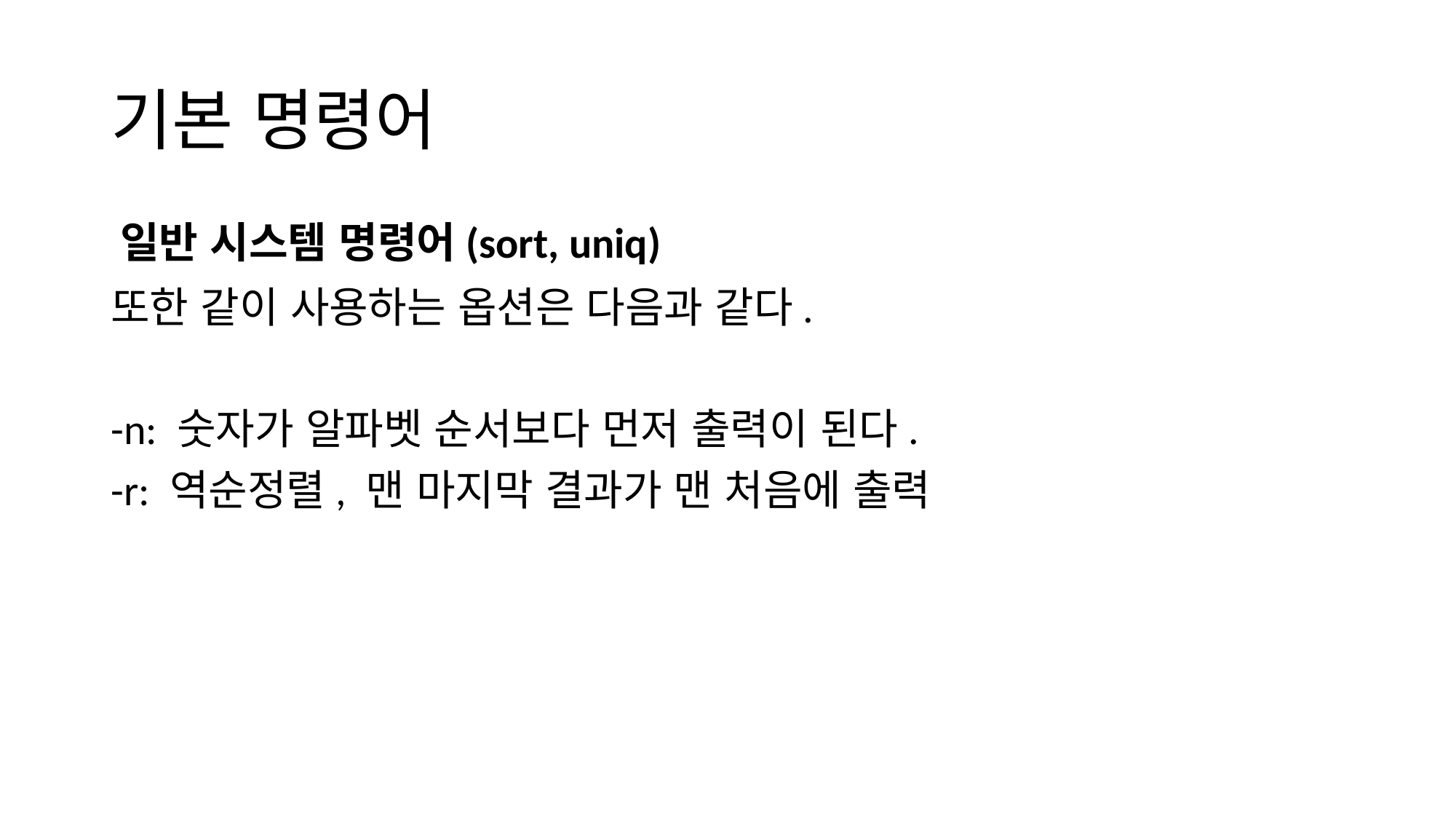

# 기본 명령어
일반 시스템 명령어(sort, uniq)
또한 같이 사용하는 옵션은 다음과 같다.

-n: 숫자가 알파벳 순서보다 먼저 출력이 된다.
-r: 역순정렬, 맨 마지막 결과가 맨 처음에 출력